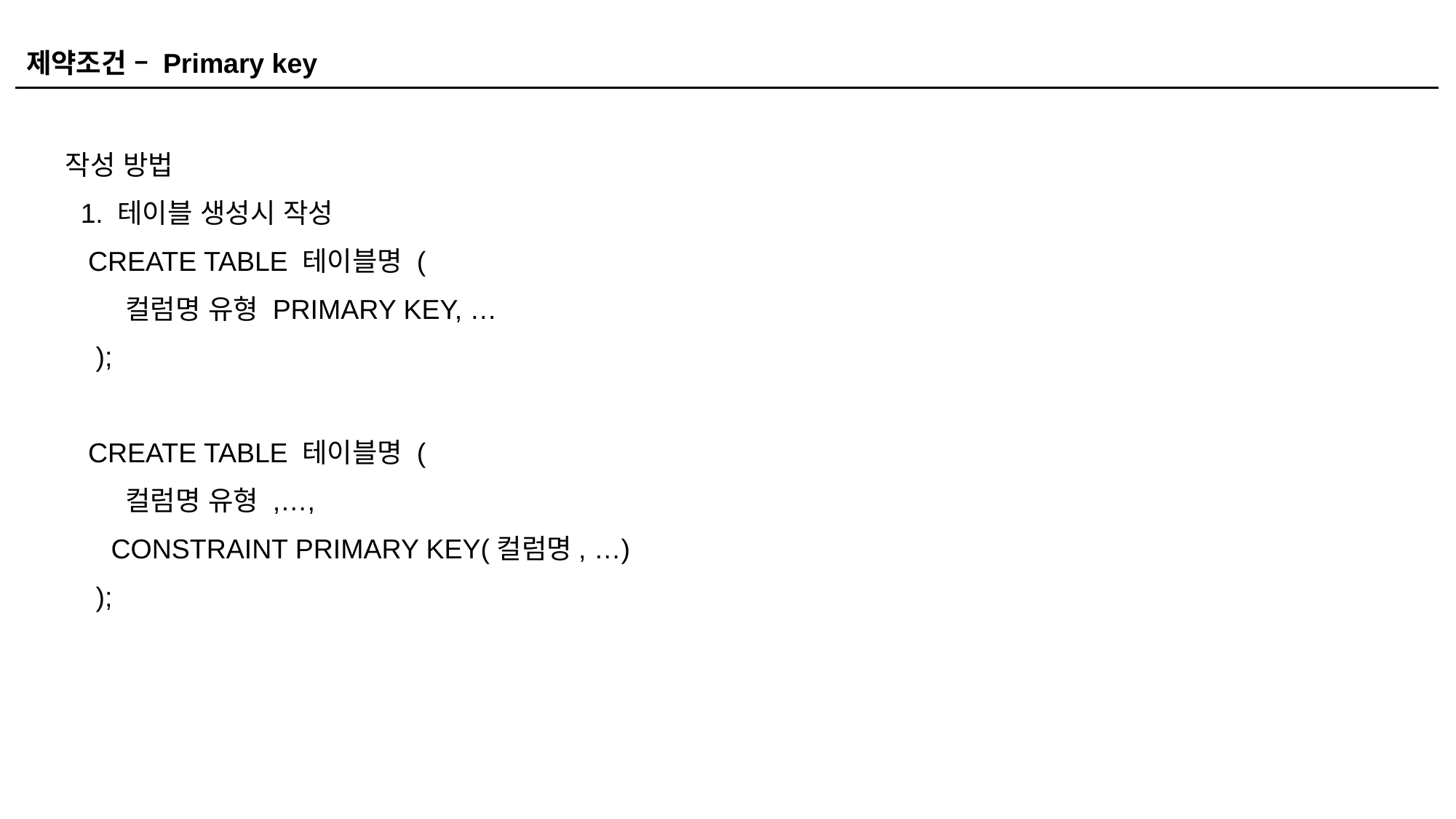

제약조건 – Primary key
작성 방법
  1. 테이블 생성시 작성
   CREATE TABLE 테이블명 (
       컬럼명 유형 PRIMARY KEY, …
    );

   CREATE TABLE 테이블명 (
       컬럼명 유형 ,…,
      CONSTRAINT PRIMARY KEY(컬럼명, …)
    );